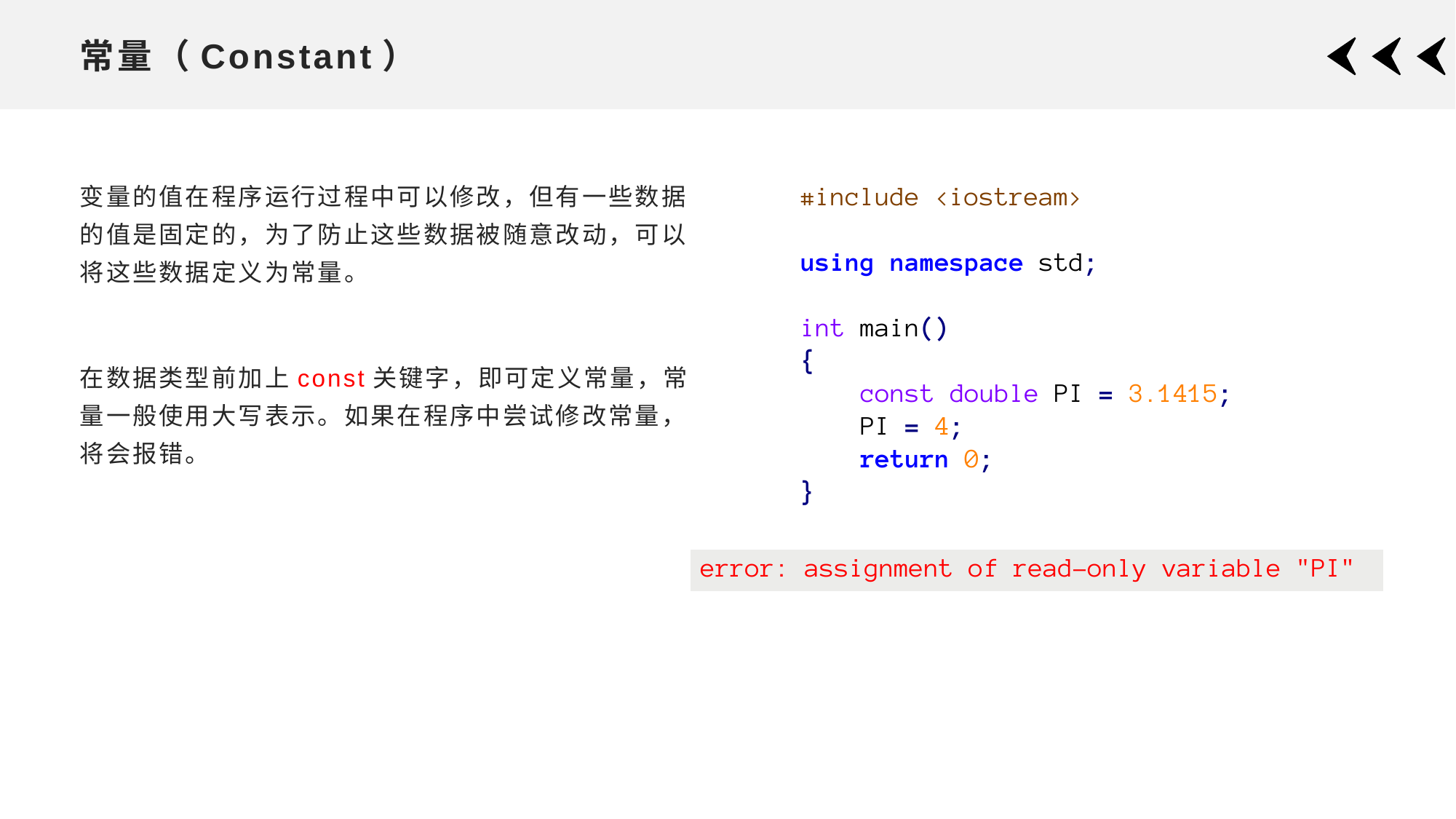

# 常量（Constant）
变量的值在程序运行过程中可以修改，但有一些数据的值是固定的，为了防止这些数据被随意改动，可以将这些数据定义为常量。

在数据类型前加上const关键字，即可定义常量，常量一般使用大写表示。如果在程序中尝试修改常量，将会报错。
#include <iostream>

using namespace std;

int main()
{
    const double PI = 3.1415;
    PI = 4;
    return 0;
}
| error: assignment of read-only variable "PI" |
| --- |